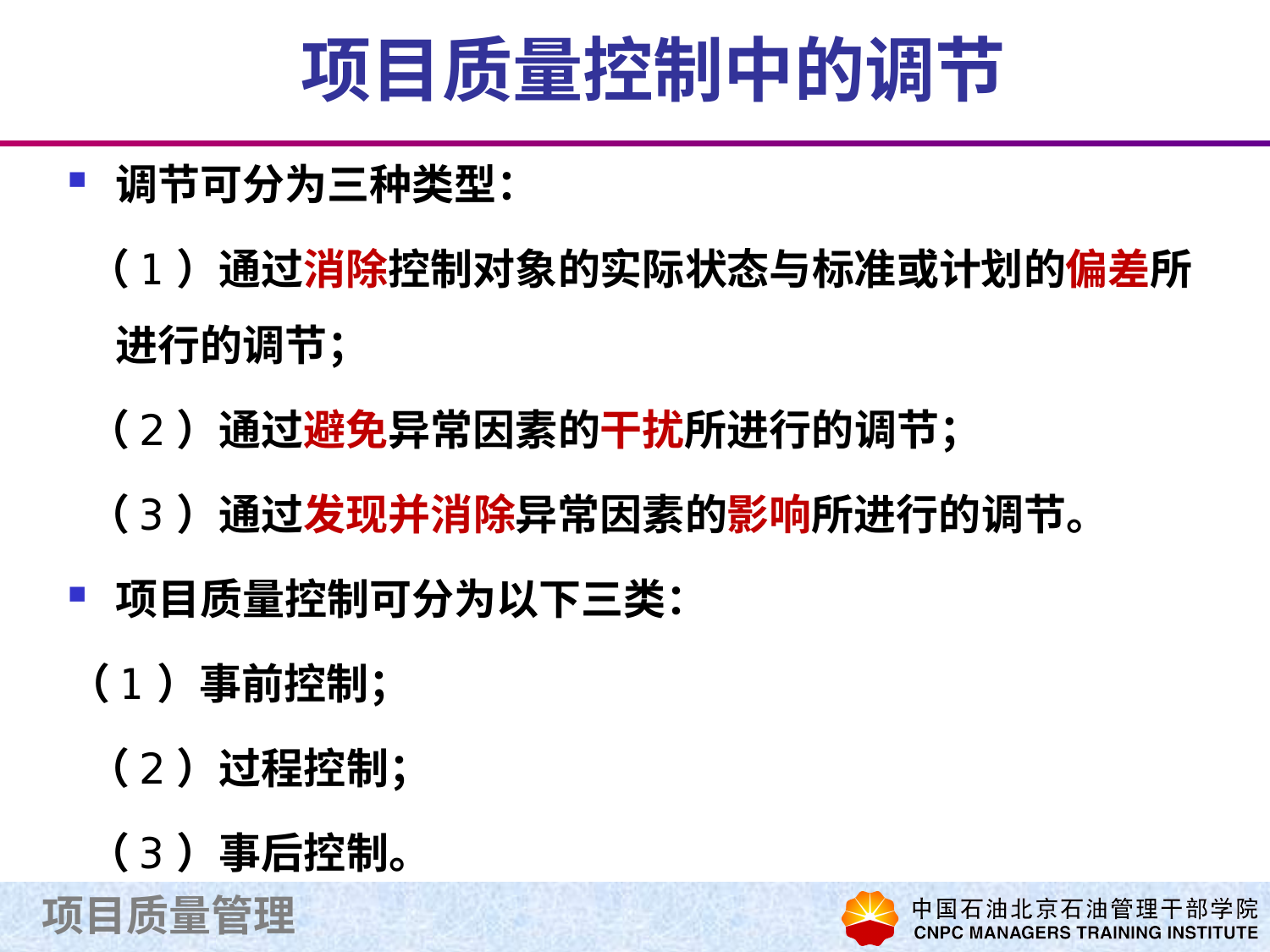

# 项目质量控制中的调节
调节可分为三种类型：
 （1）通过消除控制对象的实际状态与标准或计划的偏差所进行的调节；
 （2）通过避免异常因素的干扰所进行的调节；
 （3）通过发现并消除异常因素的影响所进行的调节。
项目质量控制可分为以下三类：
（1）事前控制；
 （2）过程控制；
 （3）事后控制。